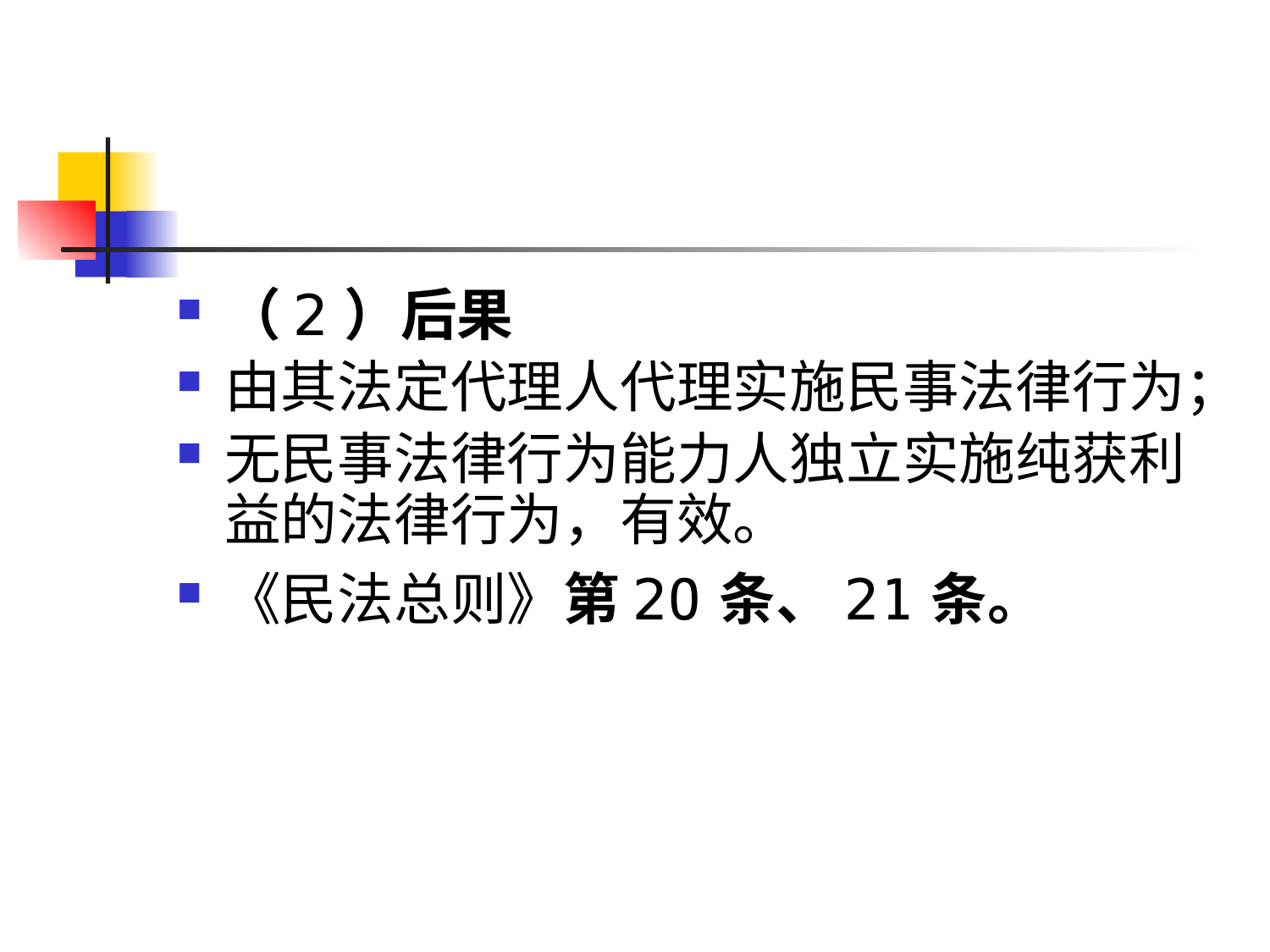

#
（2）后果
由其法定代理人代理实施民事法律行为；
无民事法律行为能力人独立实施纯获利益的法律行为，有效。
《民法总则》第20条、21条。